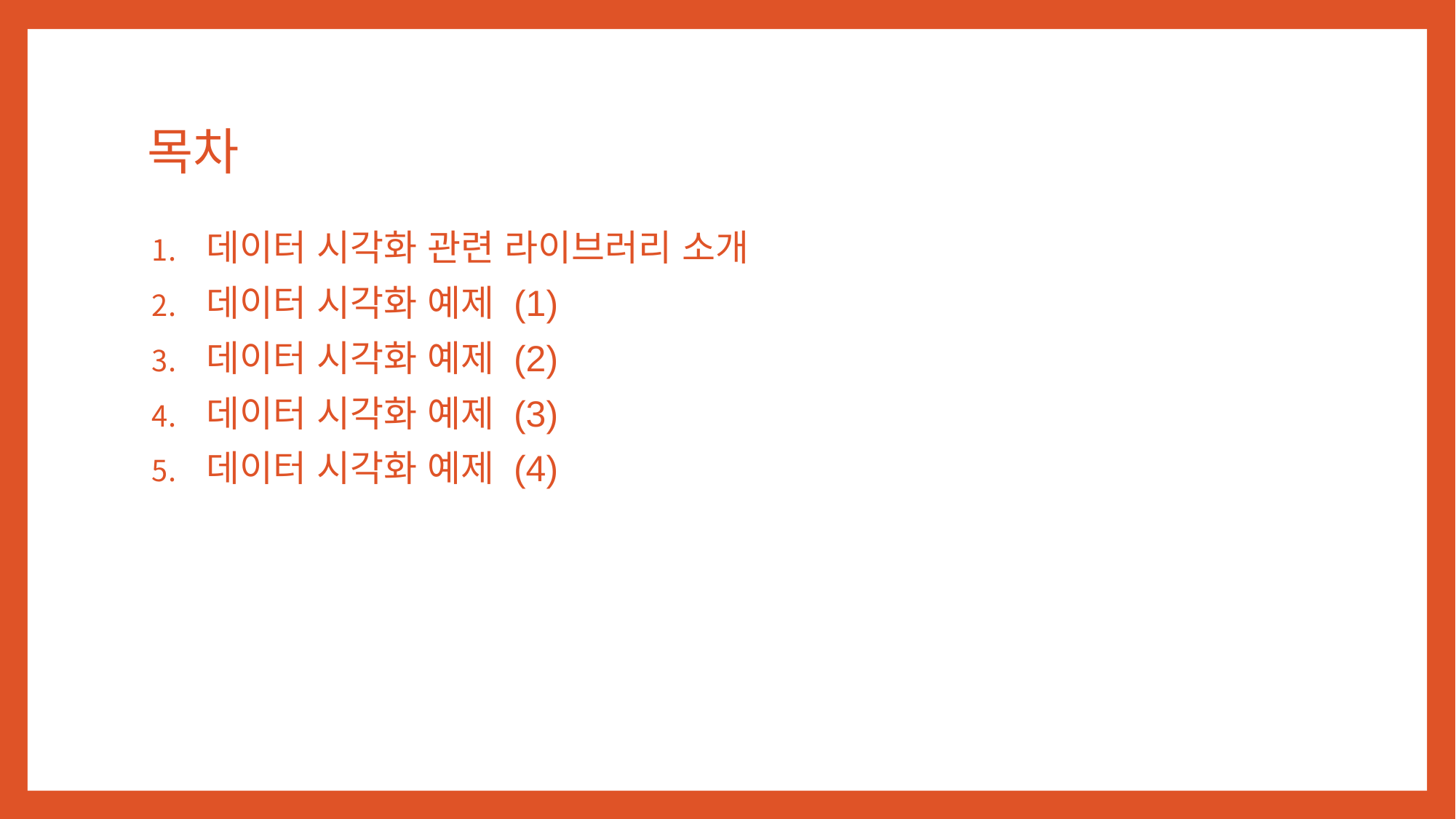

# 목차
데이터 시각화 관련 라이브러리 소개
데이터 시각화 예제 (1)
데이터 시각화 예제 (2)
데이터 시각화 예제 (3)
데이터 시각화 예제 (4)